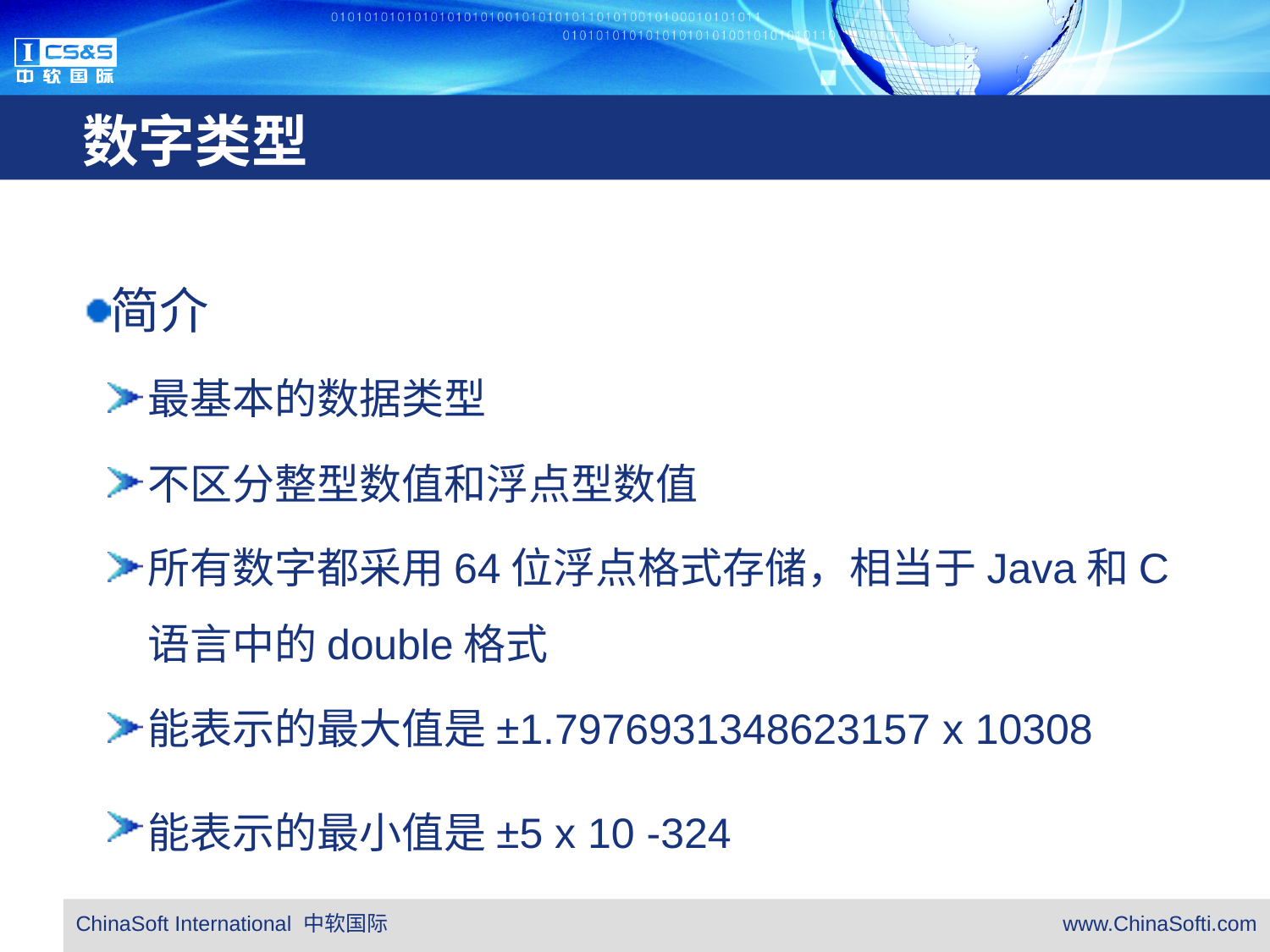

# 数字类型
简介
最基本的数据类型
不区分整型数值和浮点型数值
所有数字都采用64位浮点格式存储，相当于Java和C语言中的double格式
能表示的最大值是±1.7976931348623157 x 10308
能表示的最小值是±5 x 10 -324